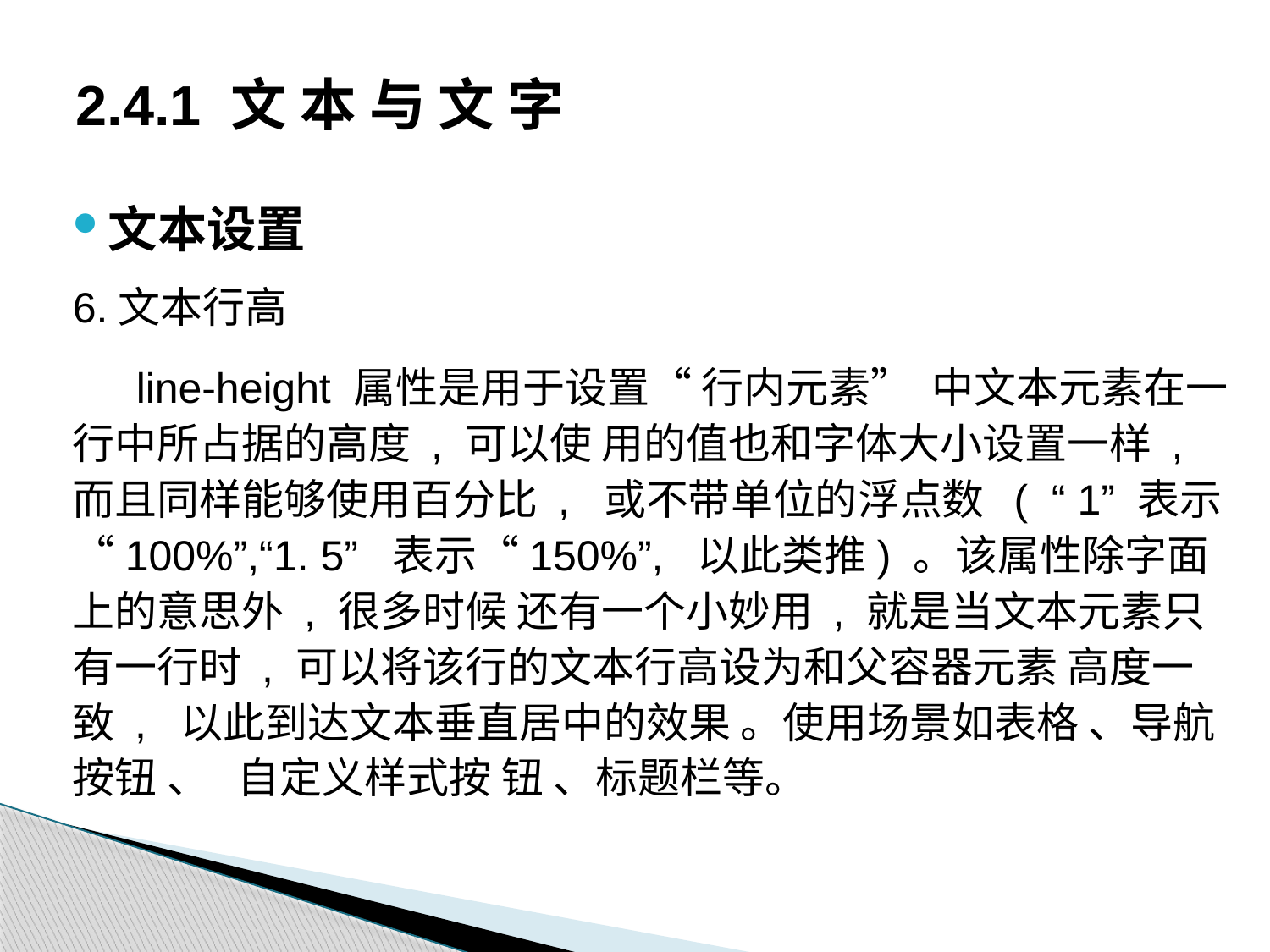

# 2.4.1 文 本 与 文 字
文本设置
6.文本行高
line-height 属性是用于设置“ 行内元素”  中文本元素在一行中所占据的高度 , 可以使 用的值也和字体大小设置一样 , 而且同样能够使用百分比 ,  或不带单位的浮点数  (  “ 1” 表示“100%”,“1. 5”  表示“150%”,  以此类推) 。该属性除字面上的意思外 , 很多时候 还有一个小妙用 , 就是当文本元素只有一行时 , 可以将该行的文本行高设为和父容器元素 高度一致 ,  以此到达文本垂直居中的效果 。使用场景如表格 、导航按钮 、   自定义样式按 钮 、标题栏等。